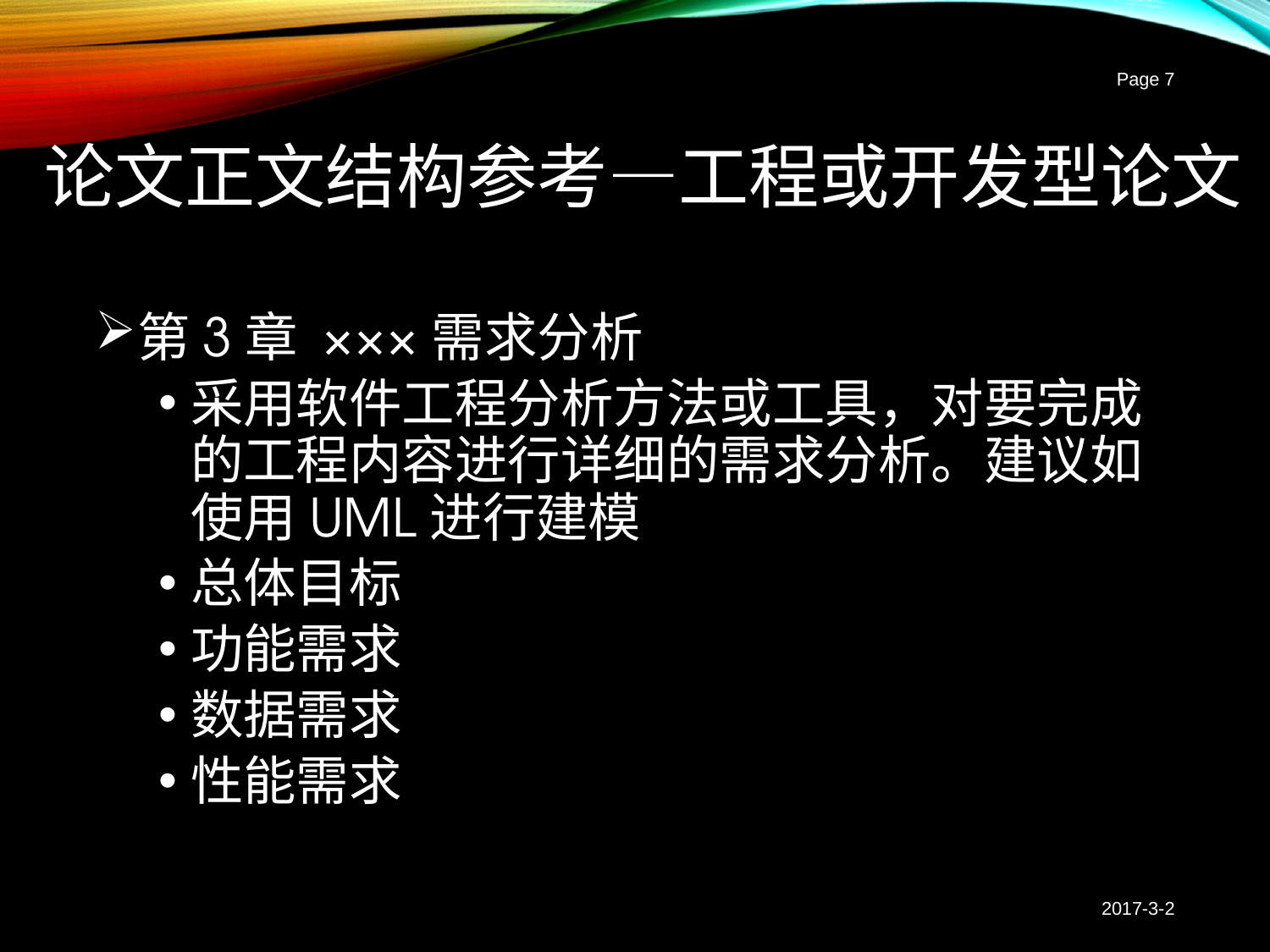

Page 7
# 论文正文结构参考—工程或开发型论文
第3章 ×××需求分析
采用软件工程分析方法或工具，对要完成的工程内容进行详细的需求分析。建议如使用UML进行建模
总体目标
功能需求
数据需求
性能需求
2017-3-2